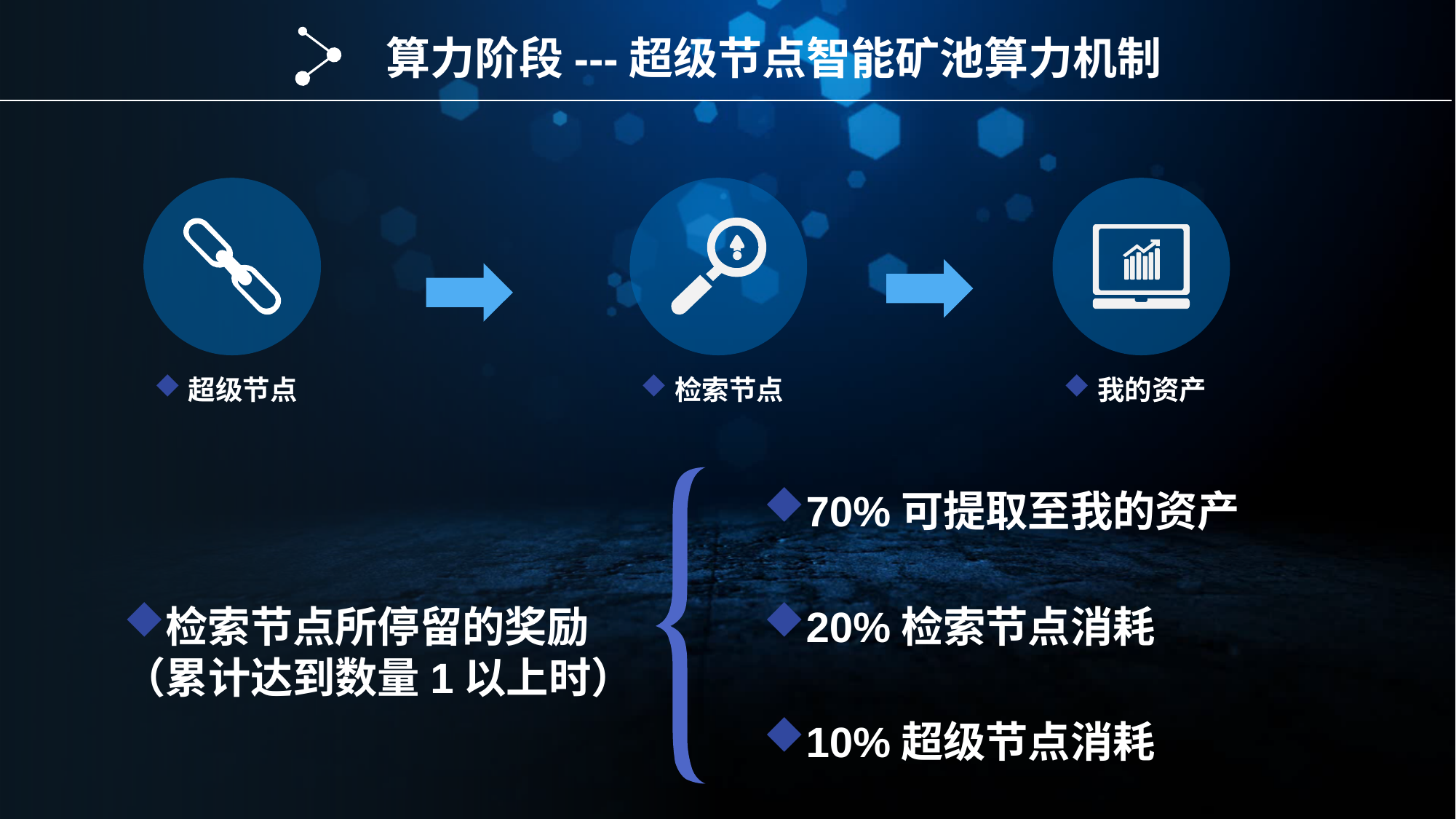

算力阶段---超级节点智能矿池算力机制

超级节点
检索节点
我的资产

70%可提取至我的资产
检索节点所停留的奖励
（累计达到数量1以上时）
20%检索节点消耗
10%超级节点消耗